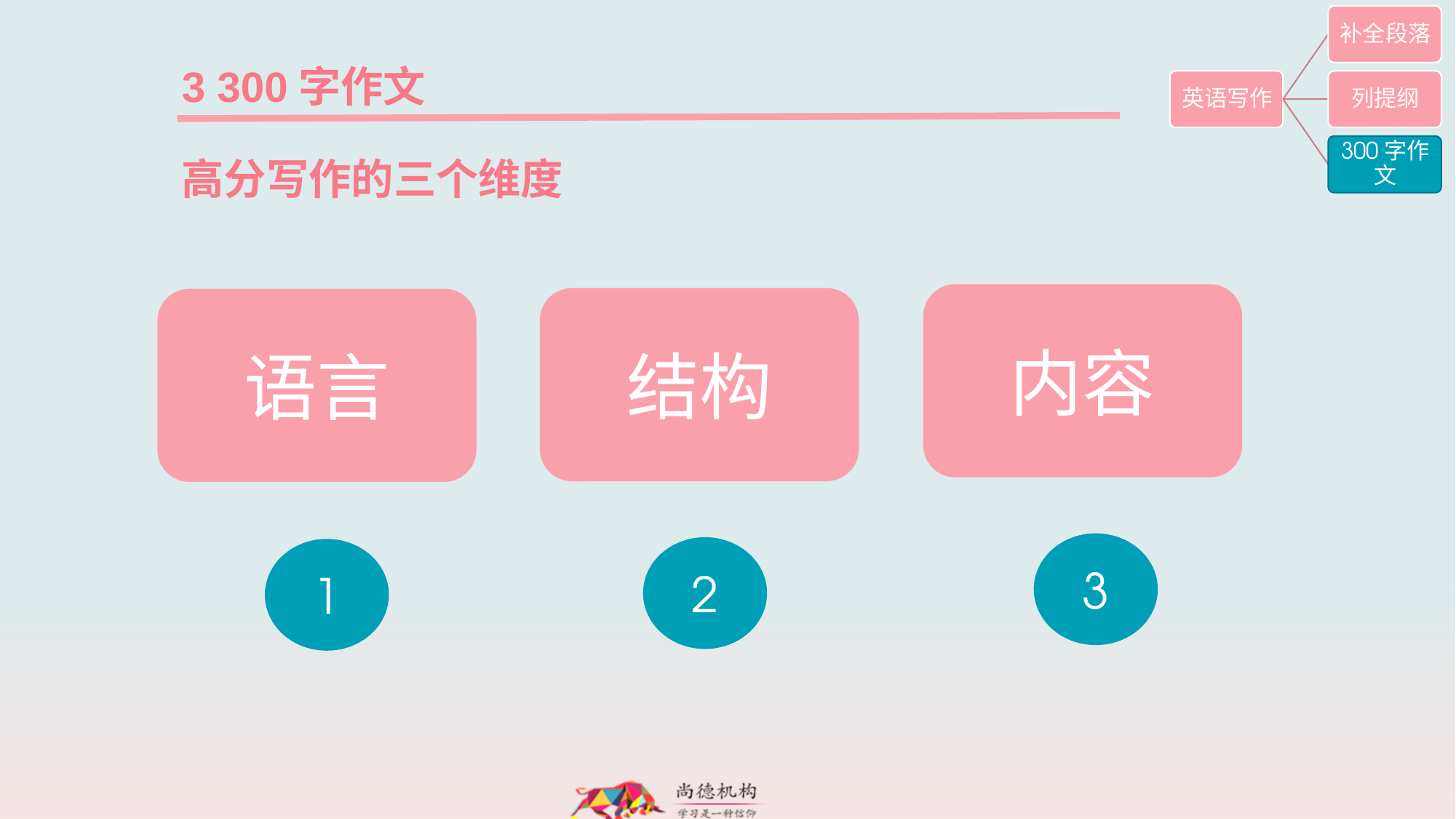

英语写作

补全段落

列提纲

300字作文
3 300字作文
高分写作的三个维度
内容
结构
语言
3
2
1